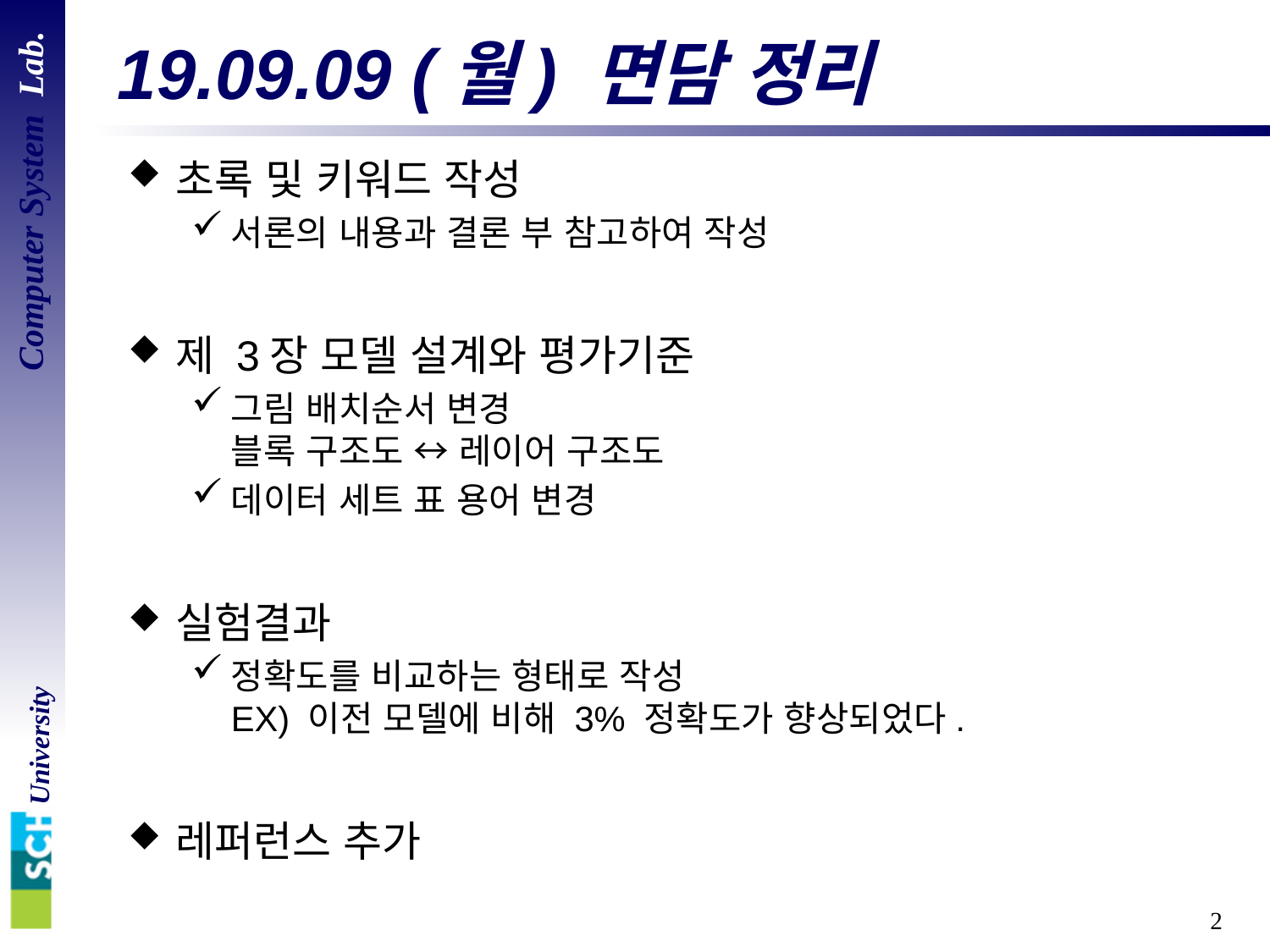

# 19.09.09 (월) 면담 정리
초록 및 키워드 작성
서론의 내용과 결론 부 참고하여 작성

제 3장 모델 설계와 평가기준
그림 배치순서 변경
블록 구조도 ↔ 레이어 구조도
데이터 세트 표 용어 변경

실험결과
정확도를 비교하는 형태로 작성
EX) 이전 모델에 비해 3% 정확도가 향상되었다.

레퍼런스 추가